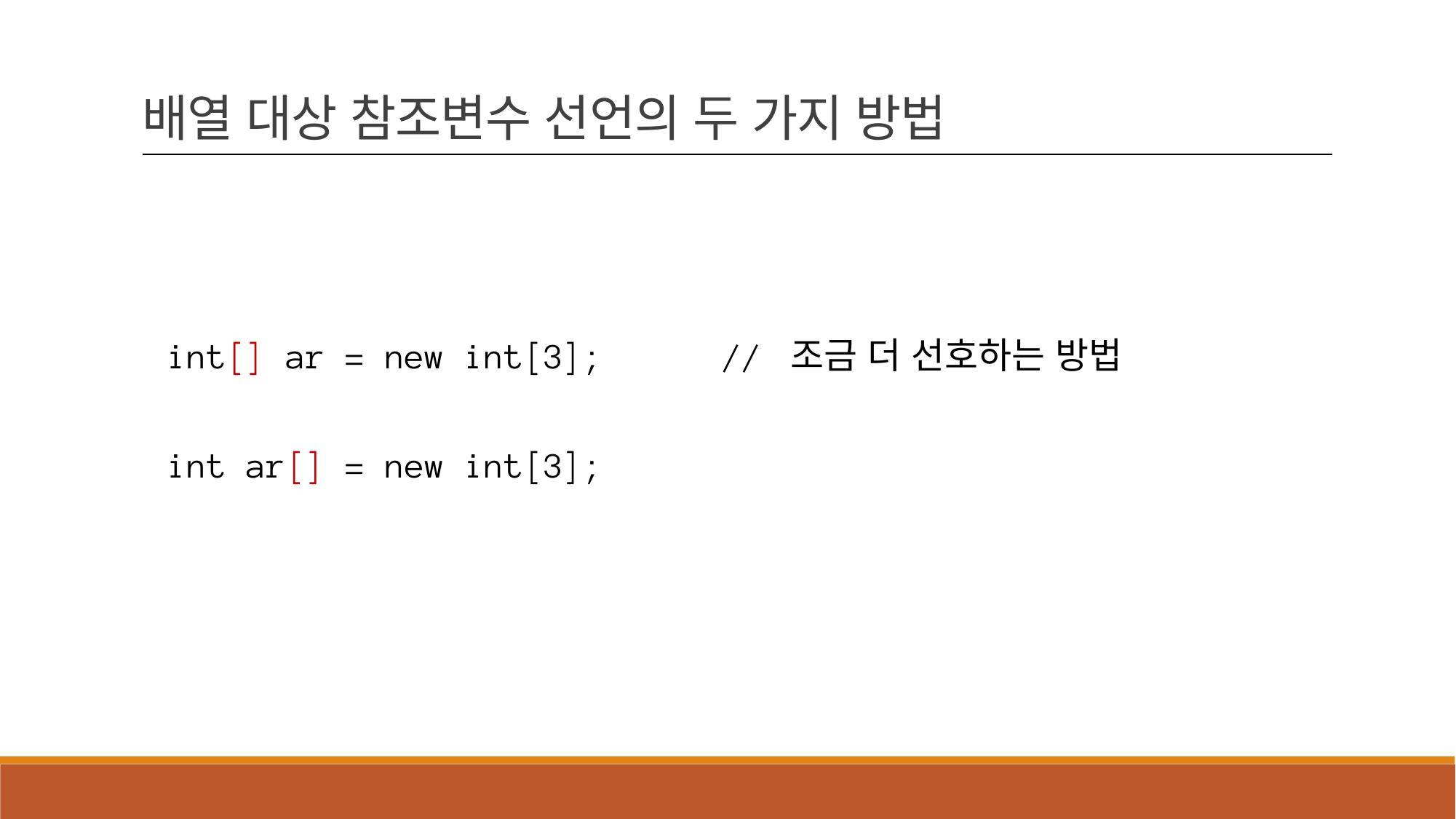

배열 대상 참조변수 선언의 두 가지 방법
int[] ar = new int[3];      // 조금 더 선호하는 방법
int ar[] = new int[3];